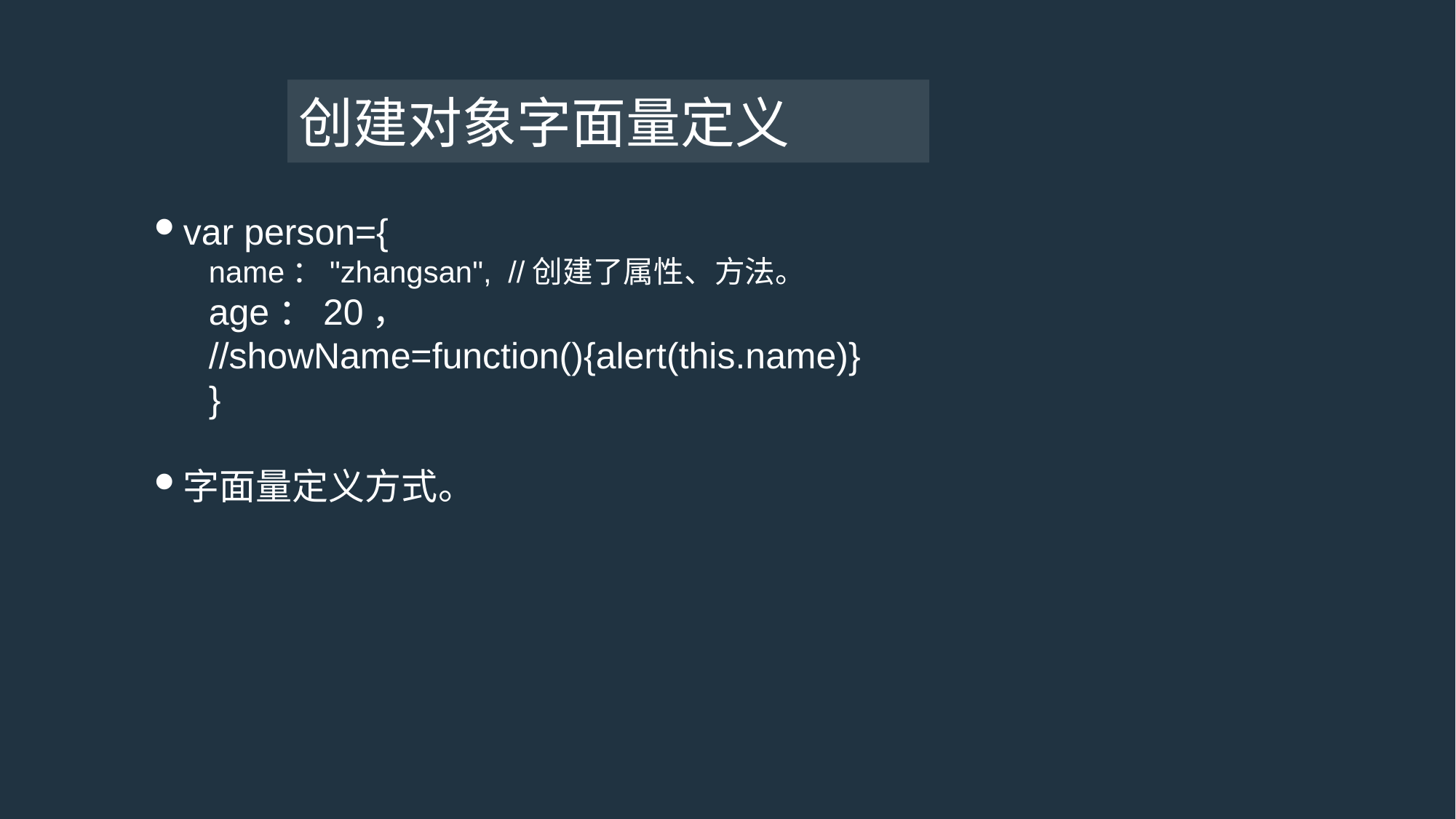

# 创建对象字面量定义
var person={
name："zhangsan",  //创建了属性、方法。
age：20，
//showName=function(){alert(this.name)}
}

字面量定义方式。